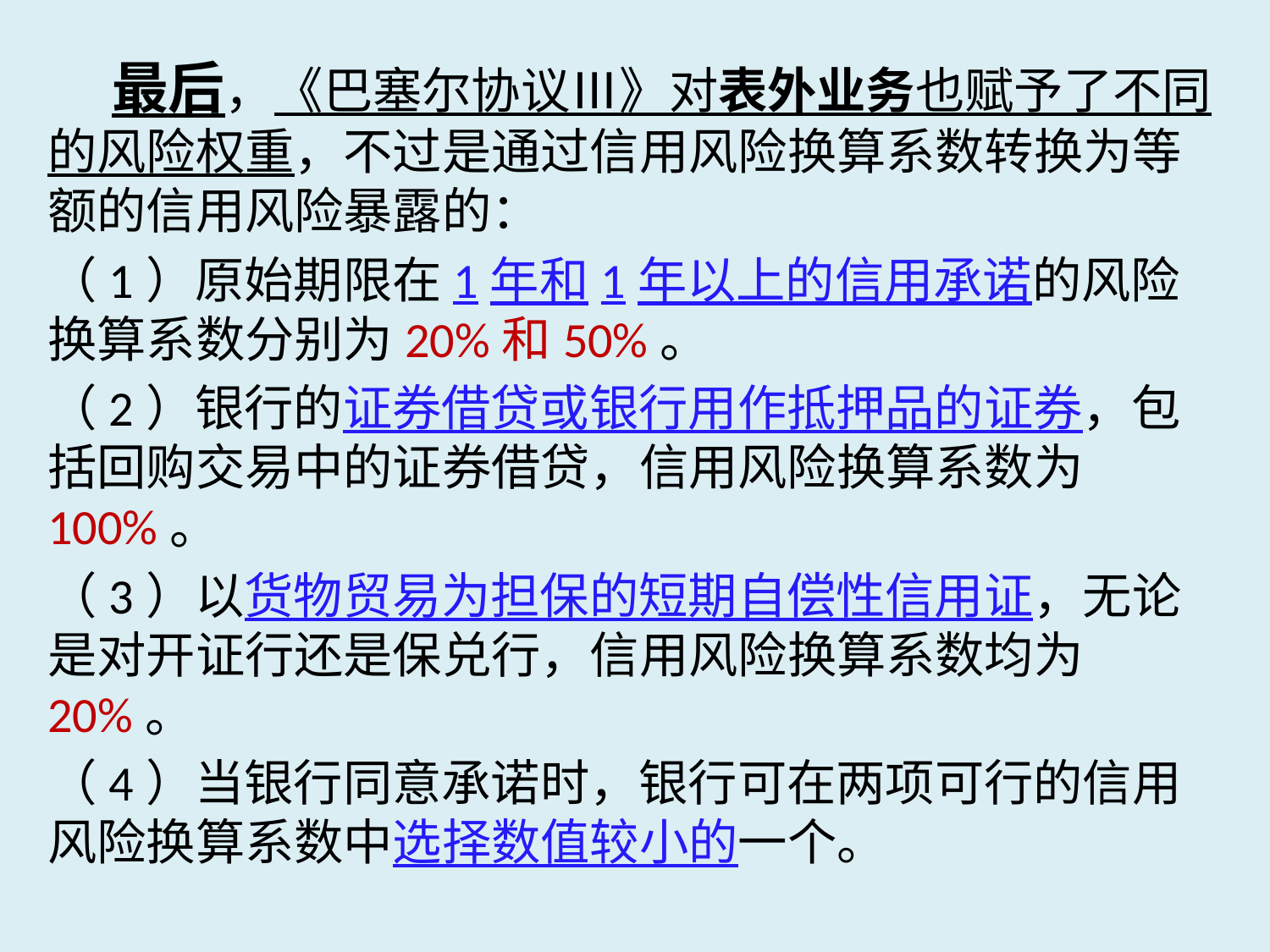

最后，《巴塞尔协议Ⅲ》对表外业务也赋予了不同的风险权重，不过是通过信用风险换算系数转换为等额的信用风险暴露的：
（1）原始期限在1年和1年以上的信用承诺的风险换算系数分别为20%和50%。
（2）银行的证券借贷或银行用作抵押品的证券，包括回购交易中的证券借贷，信用风险换算系数为100%。
（3）以货物贸易为担保的短期自偿性信用证，无论是对开证行还是保兑行，信用风险换算系数均为20%。
（4）当银行同意承诺时，银行可在两项可行的信用风险换算系数中选择数值较小的一个。
33